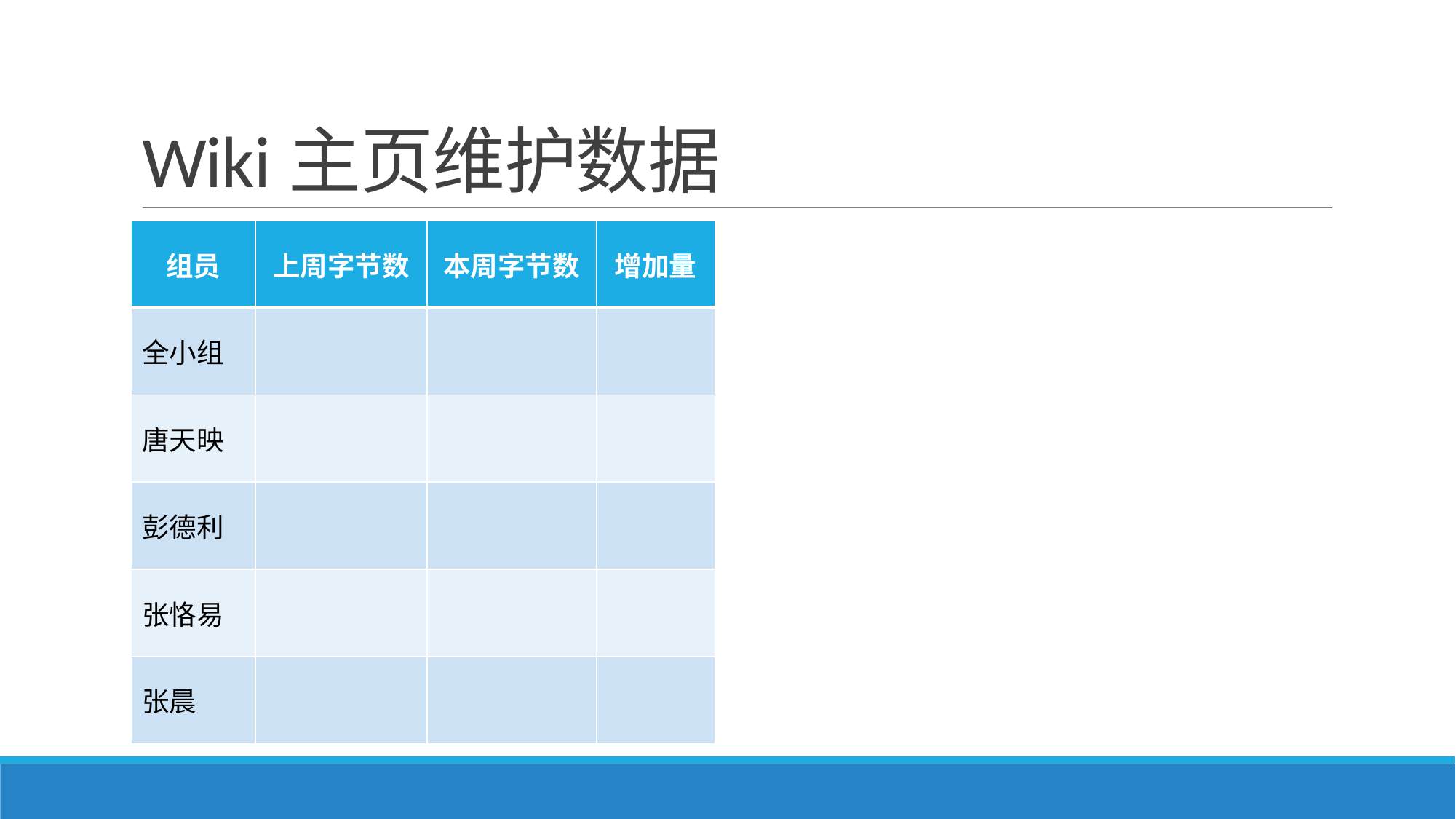

# Wiki主页维护数据
| 组员 | 上周字节数 | 本周字节数 | 增加量 |
| --- | --- | --- | --- |
| 全小组 |  |  |  |
| 唐天映 |  |  |  |
| 彭德利 |  |  |  |
| 张恪易 |  |  |  |
| 张晨 |  |  |  |